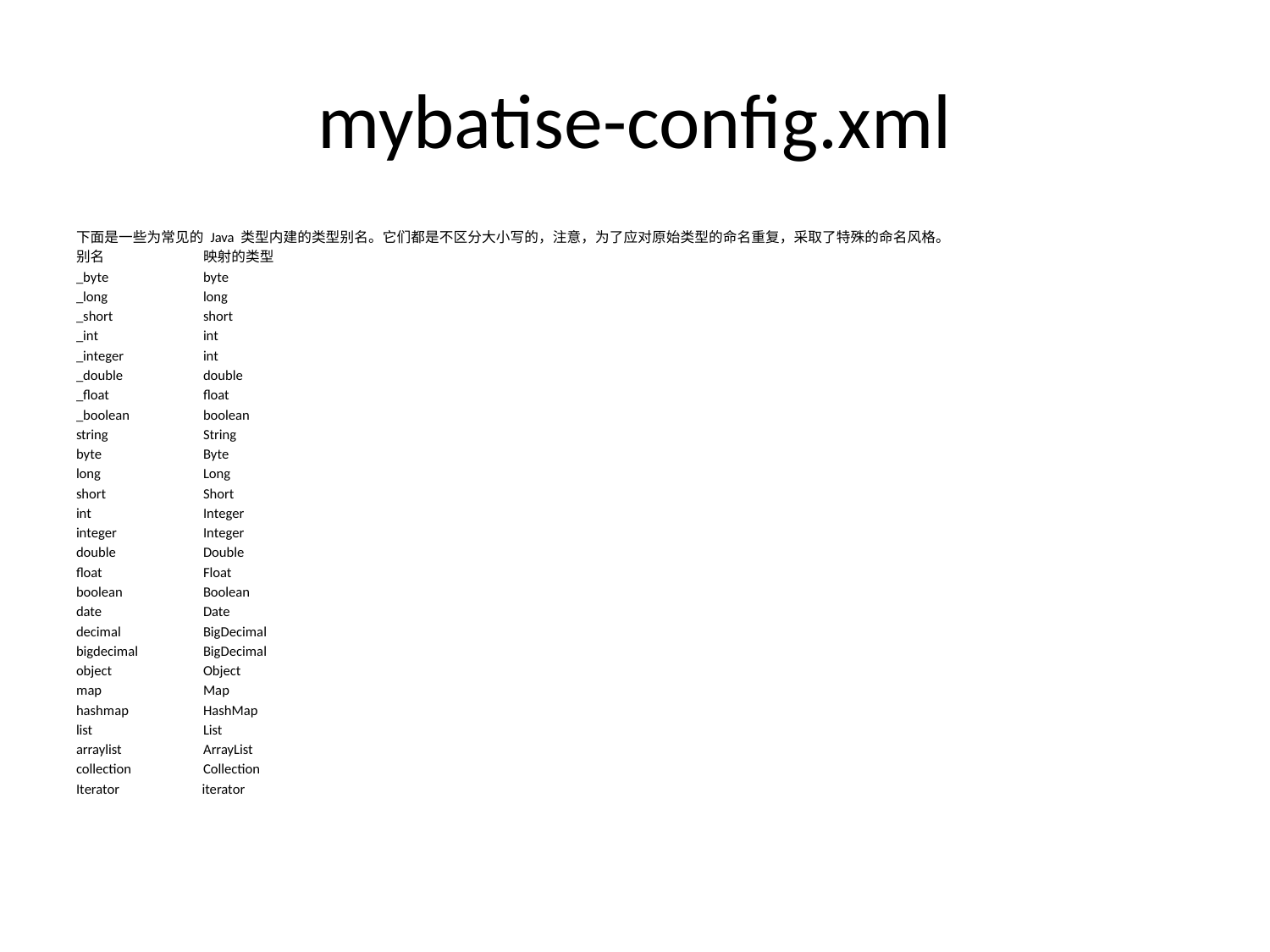

# mybatise-config.xml
下面是一些为常见的 Java 类型内建的类型别名。它们都是不区分大小写的，注意，为了应对原始类型的命名重复，采取了特殊的命名风格。
别名	映射的类型
_byte	byte
_long	long
_short	short
_int	int
_integer	int
_double	double
_float	float
_boolean	boolean
string	String
byte	Byte
long	Long
short	Short
int	Integer
integer	Integer
double	Double
float	Float
boolean	Boolean
date	Date
decimal	BigDecimal
bigdecimal	BigDecimal
object	Object
map	Map
hashmap	HashMap
list	List
arraylist	ArrayList
collection	Collection
Iterator                          iterator